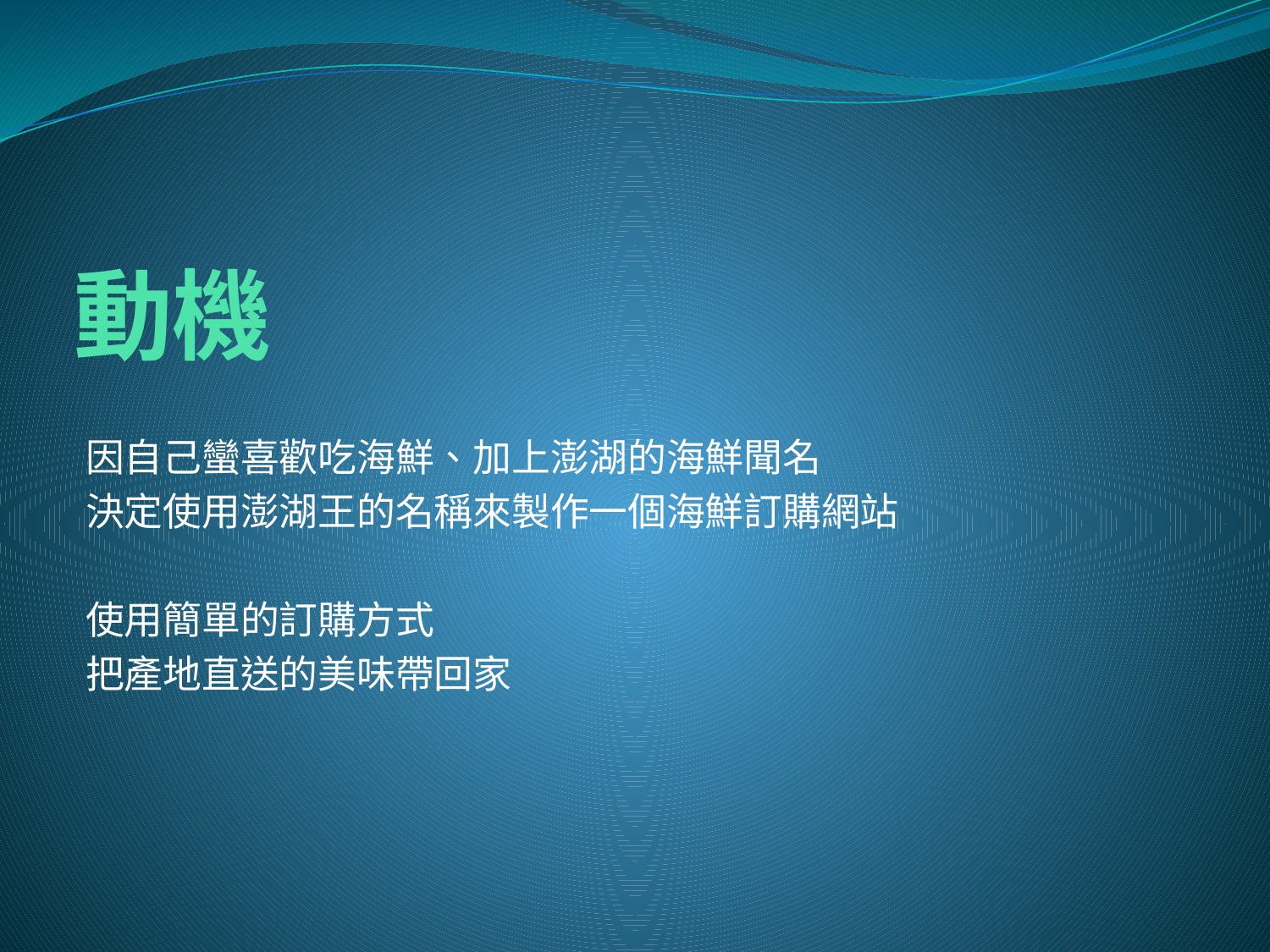

# 動機
因自己蠻喜歡吃海鮮、加上澎湖的海鮮聞名
決定使用澎湖王的名稱來製作一個海鮮訂購網站

使用簡單的訂購方式
把產地直送的美味帶回家